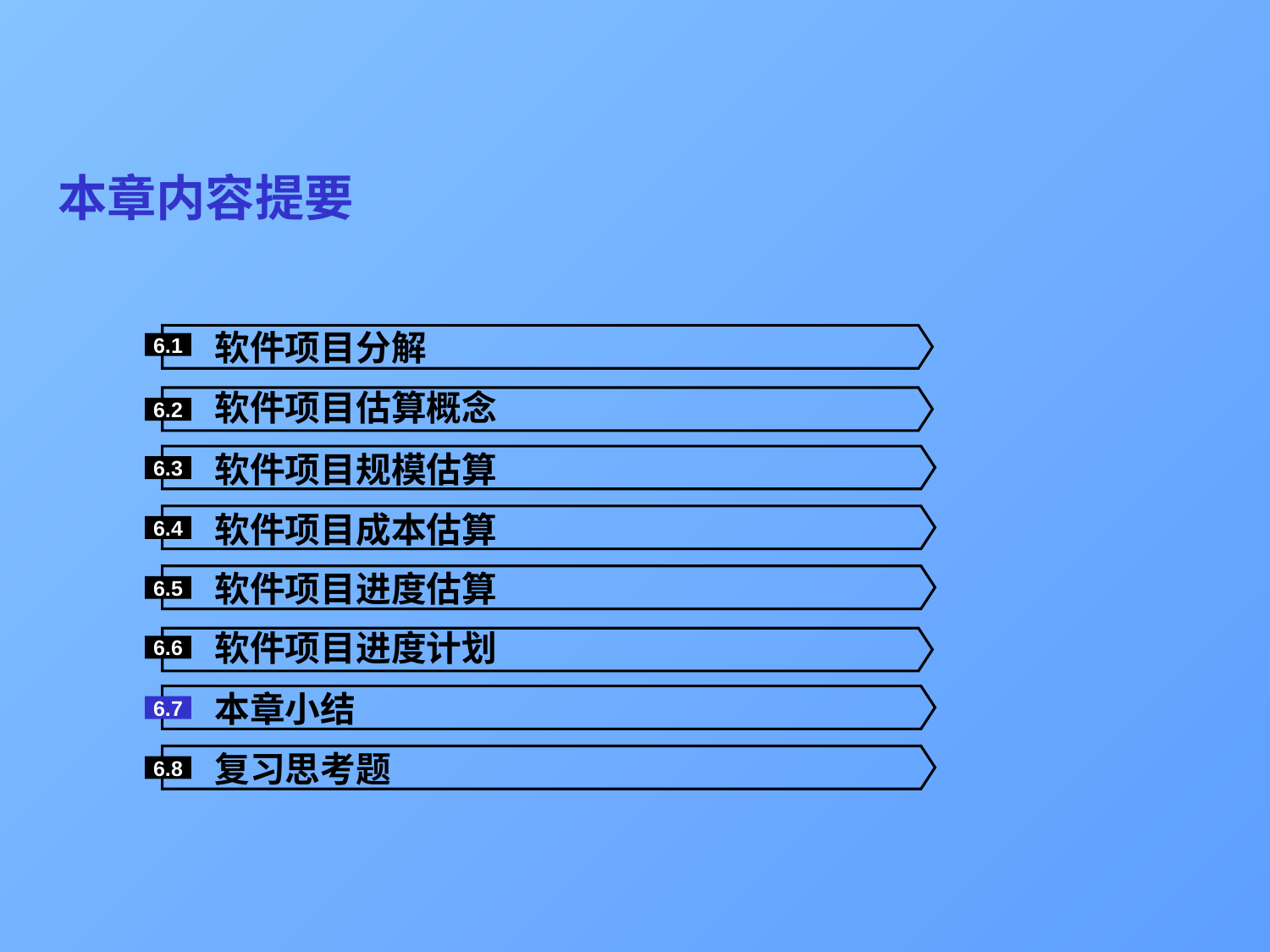

# 本章内容提要
 软件项目分解

6.1
 软件项目估算概念

6.2

 软件项目规模估算
6.3

 软件项目成本估算
6.4

 软件项目进度估算
6.5
 软件项目进度计划

6.6

 本章小结
6.7

 复习思考题
6.8